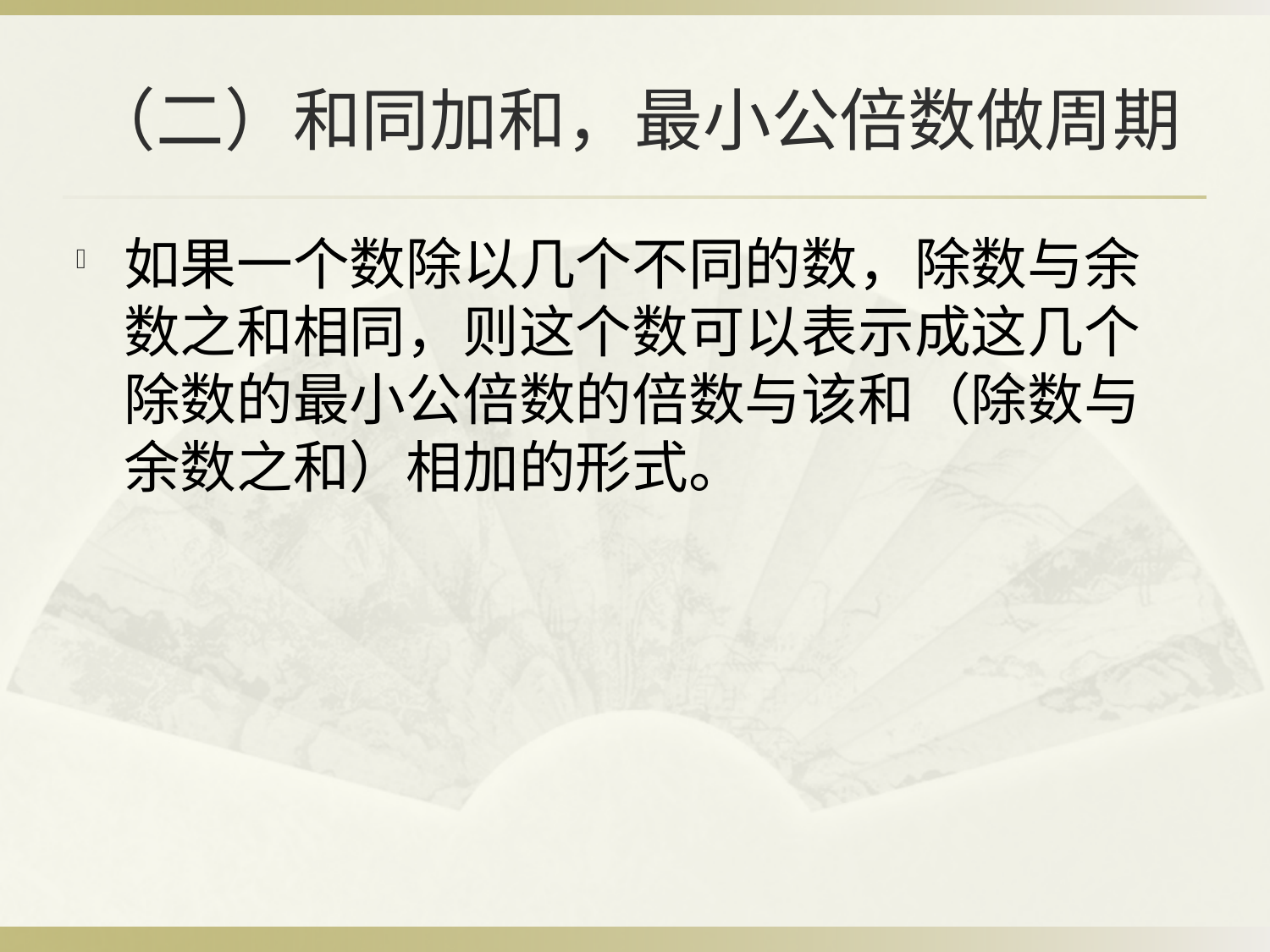

# （二）和同加和，最小公倍数做周期
如果一个数除以几个不同的数，除数与余数之和相同，则这个数可以表示成这几个除数的最小公倍数的倍数与该和（除数与余数之和）相加的形式。